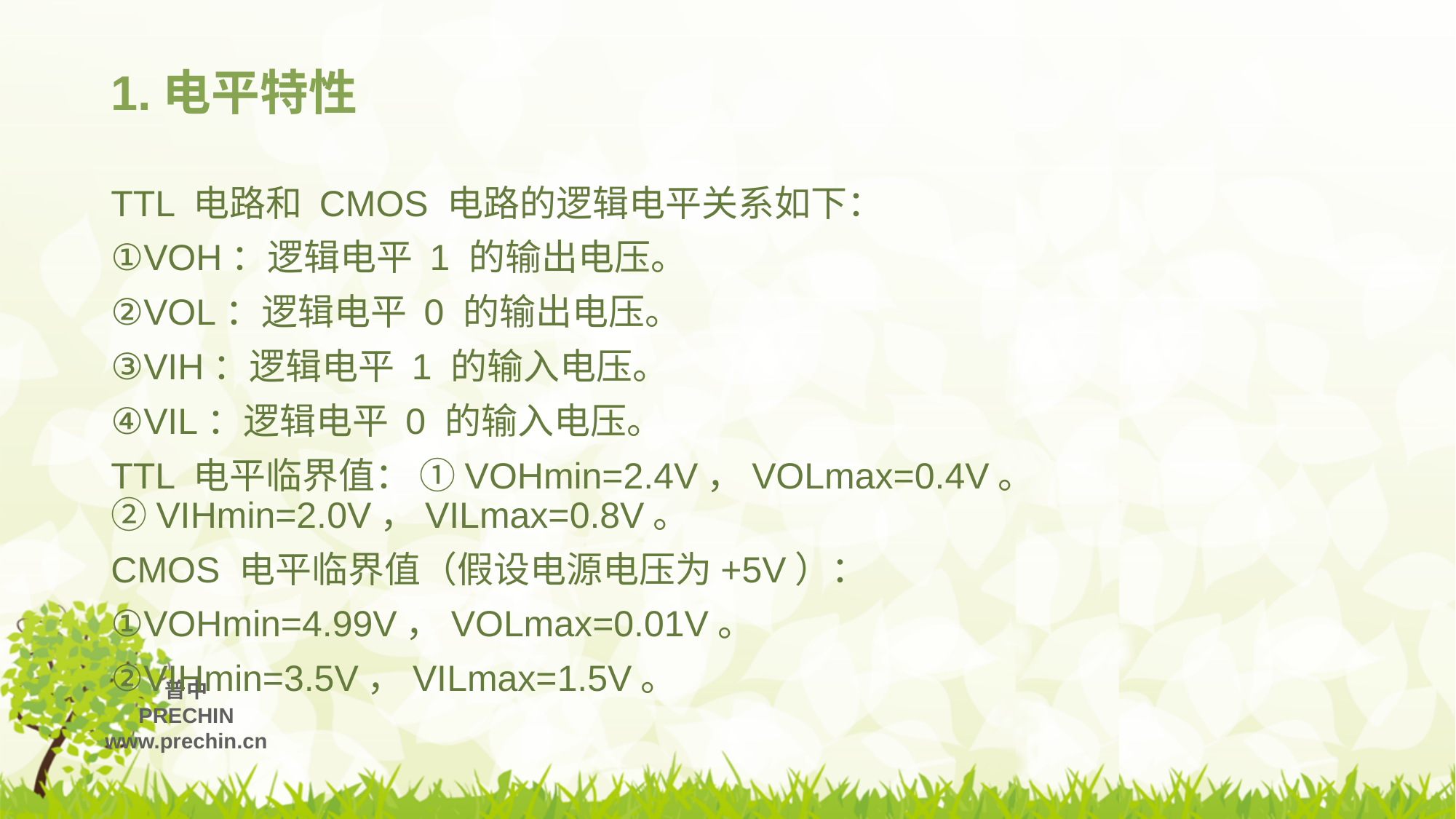

# 1.电平特性
TTL 电路和 CMOS 电路的逻辑电平关系如下：
①VOH：逻辑电平 1 的输出电压。
②VOL：逻辑电平 0 的输出电压。
③VIH：逻辑电平 1 的输入电压。
④VIL：逻辑电平 0 的输入电压。
TTL 电平临界值： ①VOHmin=2.4V，VOLmax=0.4V。 ②VIHmin=2.0V，VILmax=0.8V。
CMOS 电平临界值（假设电源电压为+5V）：
①VOHmin=4.99V，VOLmax=0.01V。
②VIHmin=3.5V，VILmax=1.5V。